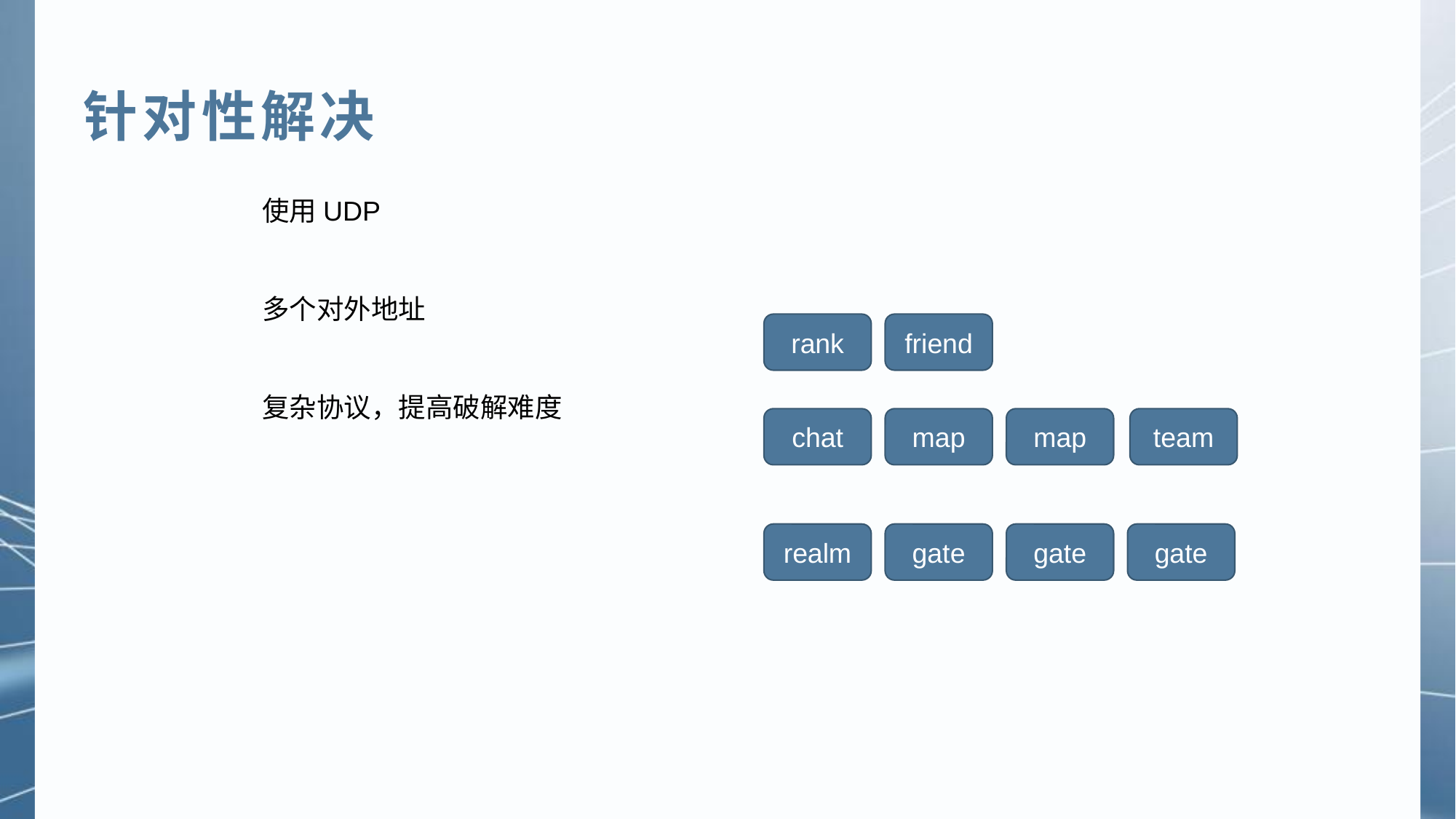

针对性解决
使用UDP

多个对外地址

复杂协议，提高破解难度

rank
friend
chat
map
map
team
realm
gate
gate
gate